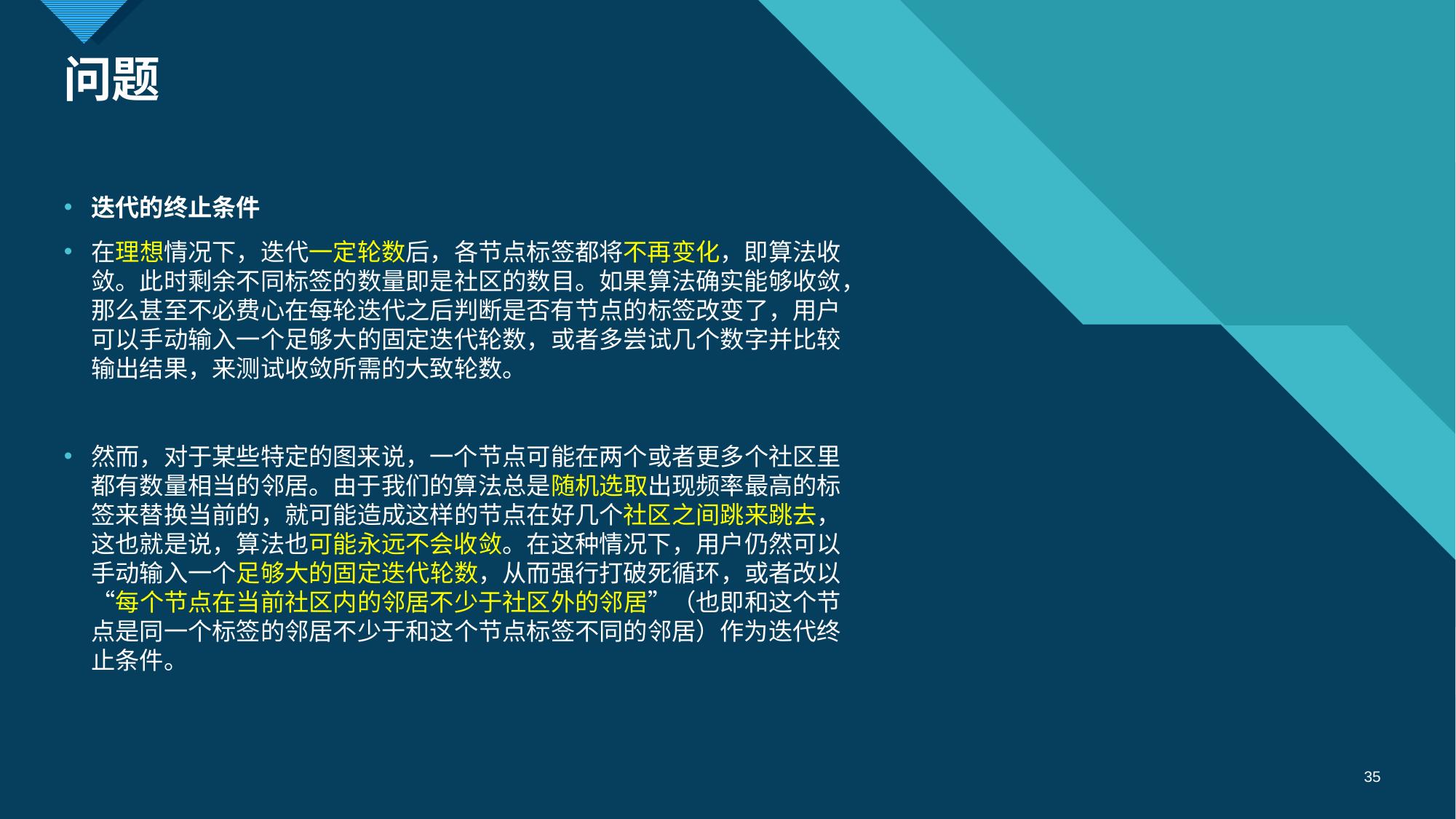

# 问题

迭代的终止条件
在理想情况下，迭代一定轮数后，各节点标签都将不再变化，即算法收敛。此时剩余不同标签的数量即是社区的数目。如果算法确实能够收敛，那么甚至不必费心在每轮迭代之后判断是否有节点的标签改变了，用户可以手动输入一个足够大的固定迭代轮数，或者多尝试几个数字并比较输出结果，来测试收敛所需的大致轮数。

然而，对于某些特定的图来说，一个节点可能在两个或者更多个社区里都有数量相当的邻居。由于我们的算法总是随机选取出现频率最高的标签来替换当前的，就可能造成这样的节点在好几个社区之间跳来跳去，这也就是说，算法也可能永远不会收敛。在这种情况下，用户仍然可以手动输入一个足够大的固定迭代轮数，从而强行打破死循环，或者改以“每个节点在当前社区内的邻居不少于社区外的邻居”（也即和这个节点是同一个标签的邻居不少于和这个节点标签不同的邻居）作为迭代终止条件。

35